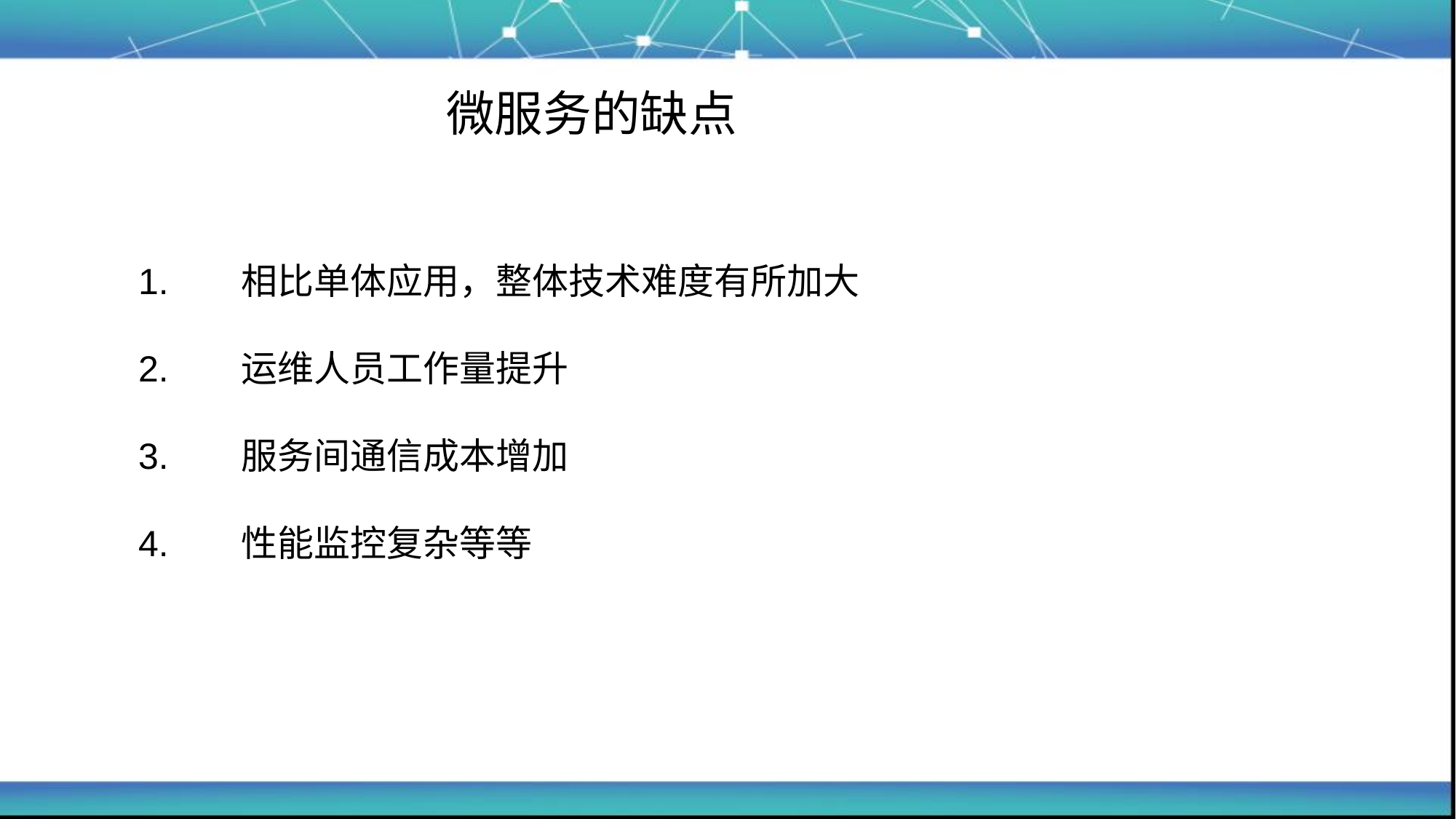

微服务的缺点

    相比单体应用，整体技术难度有所加大

    运维人员工作量提升

    服务间通信成本增加

    性能监控复杂等等